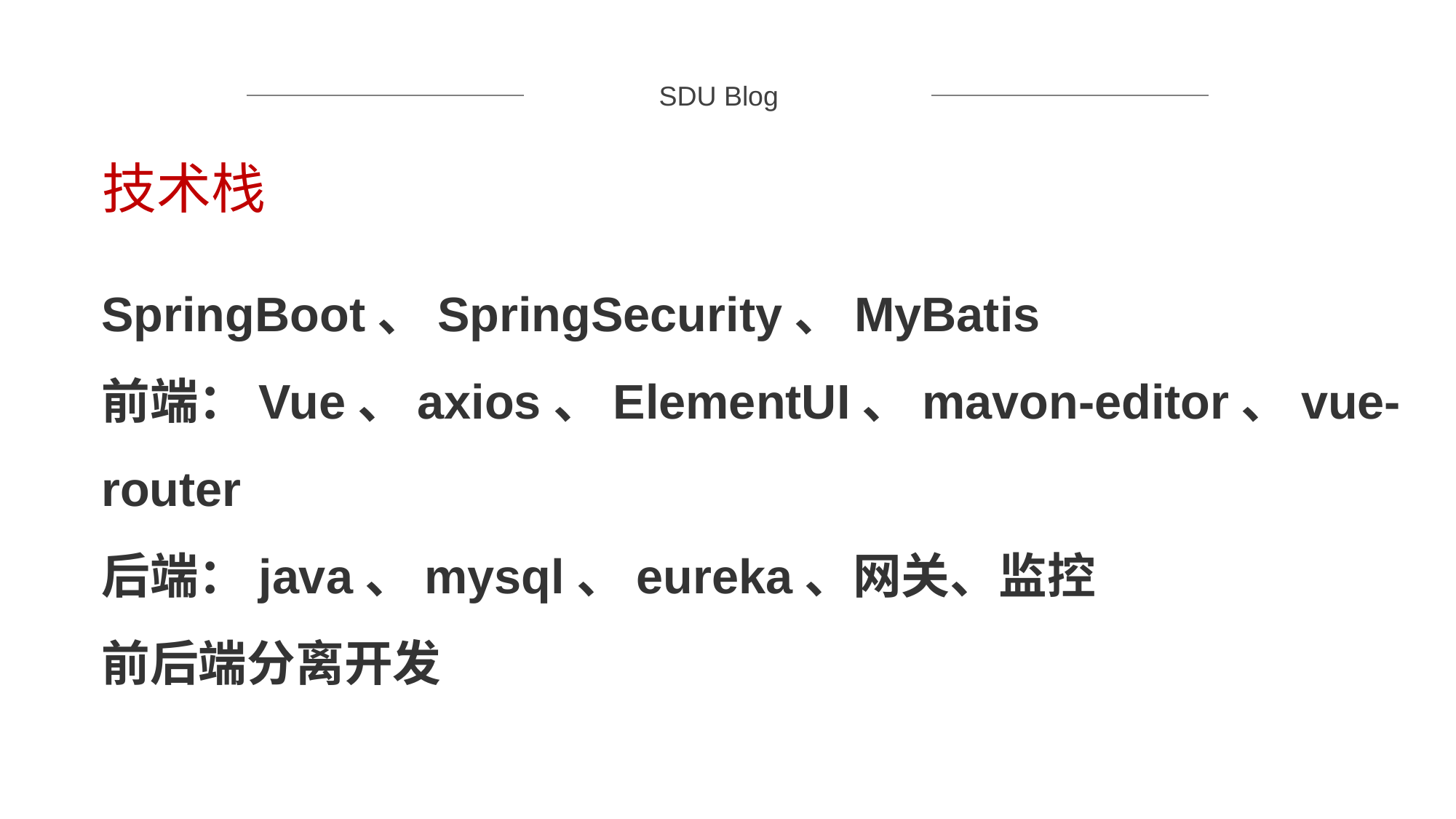

SDU Blog
技术栈
SpringBoot、SpringSecurity、MyBatis
前端：Vue、axios、ElementUI、mavon-editor、vue-router
后端：java、mysql、eureka、网关、监控
前后端分离开发